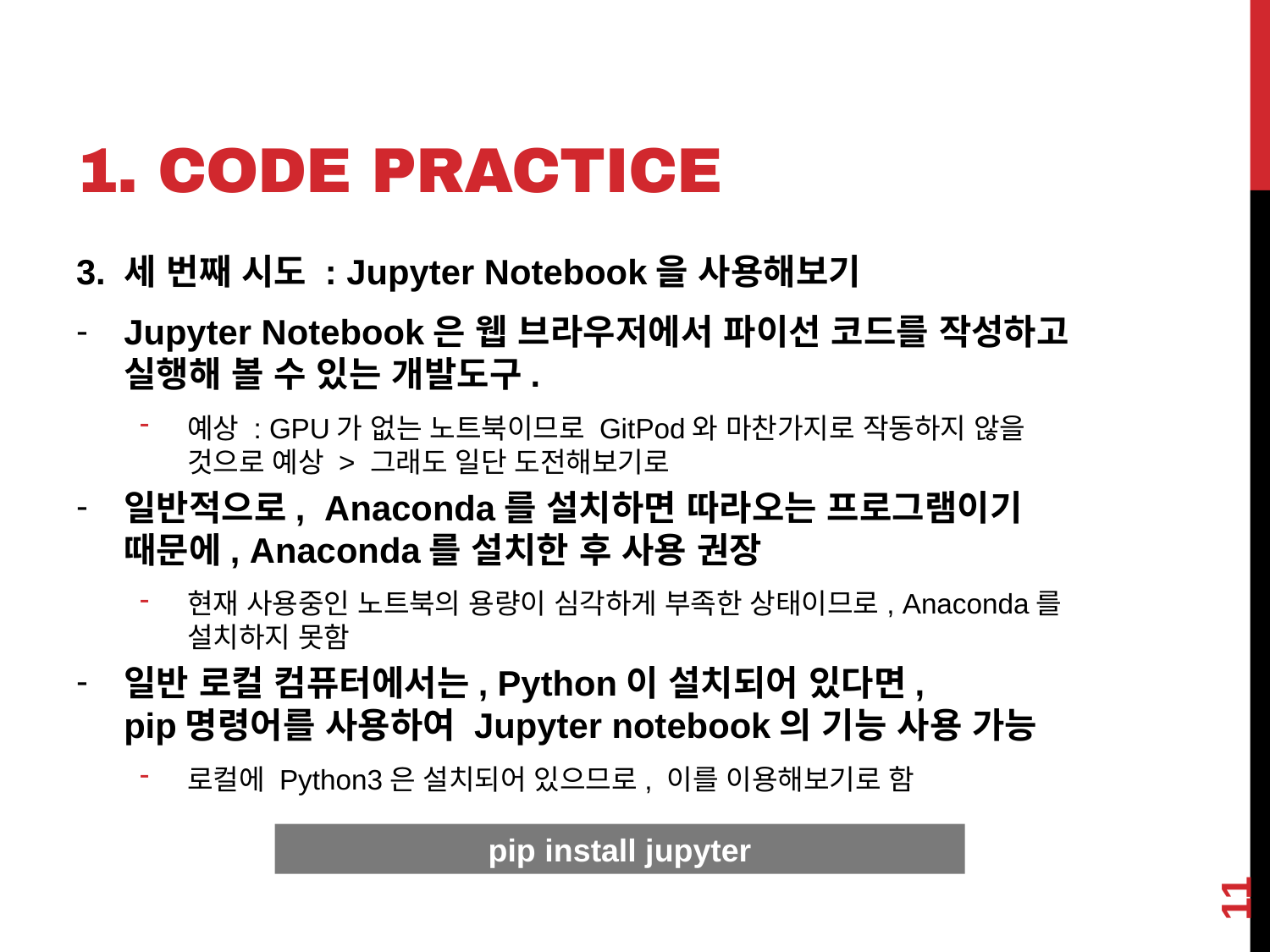

# 1. Code practice
3. 세 번째 시도 : Jupyter Notebook을 사용해보기
Jupyter Notebook은 웹 브라우저에서 파이선 코드를 작성하고 실행해 볼 수 있는 개발도구.
예상 : GPU가 없는 노트북이므로 GitPod와 마찬가지로 작동하지 않을 것으로 예상 > 그래도 일단 도전해보기로
일반적으로,  Anaconda를 설치하면 따라오는 프로그램이기 때문에, Anaconda를 설치한 후 사용 권장
현재 사용중인 노트북의 용량이 심각하게 부족한 상태이므로, Anaconda를 설치하지 못함
일반 로컬 컴퓨터에서는, Python이 설치되어 있다면,
pip명령어를 사용하여 Jupyter notebook의 기능 사용 가능
로컬에 Python3은 설치되어 있으므로, 이를 이용해보기로 함
11
pip install jupyter